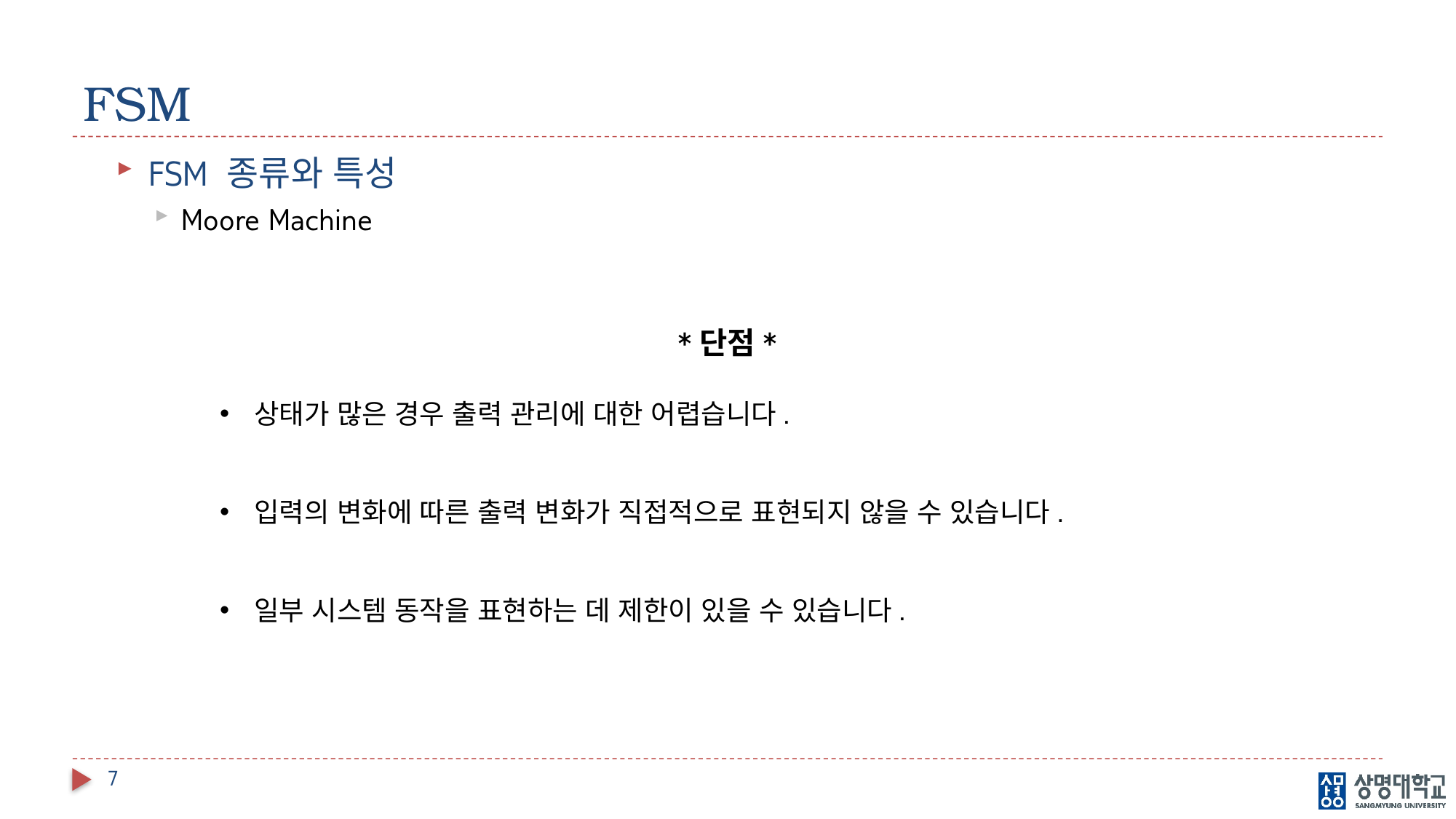

# FSM

FSM 종류와 특성
Moore Machine

*단점*

상태가 많은 경우 출력 관리에 대한 어렵습니다.

입력의 변화에 따른 출력 변화가 직접적으로 표현되지 않을 수 있습니다.

일부 시스템 동작을 표현하는 데 제한이 있을 수 있습니다.
7